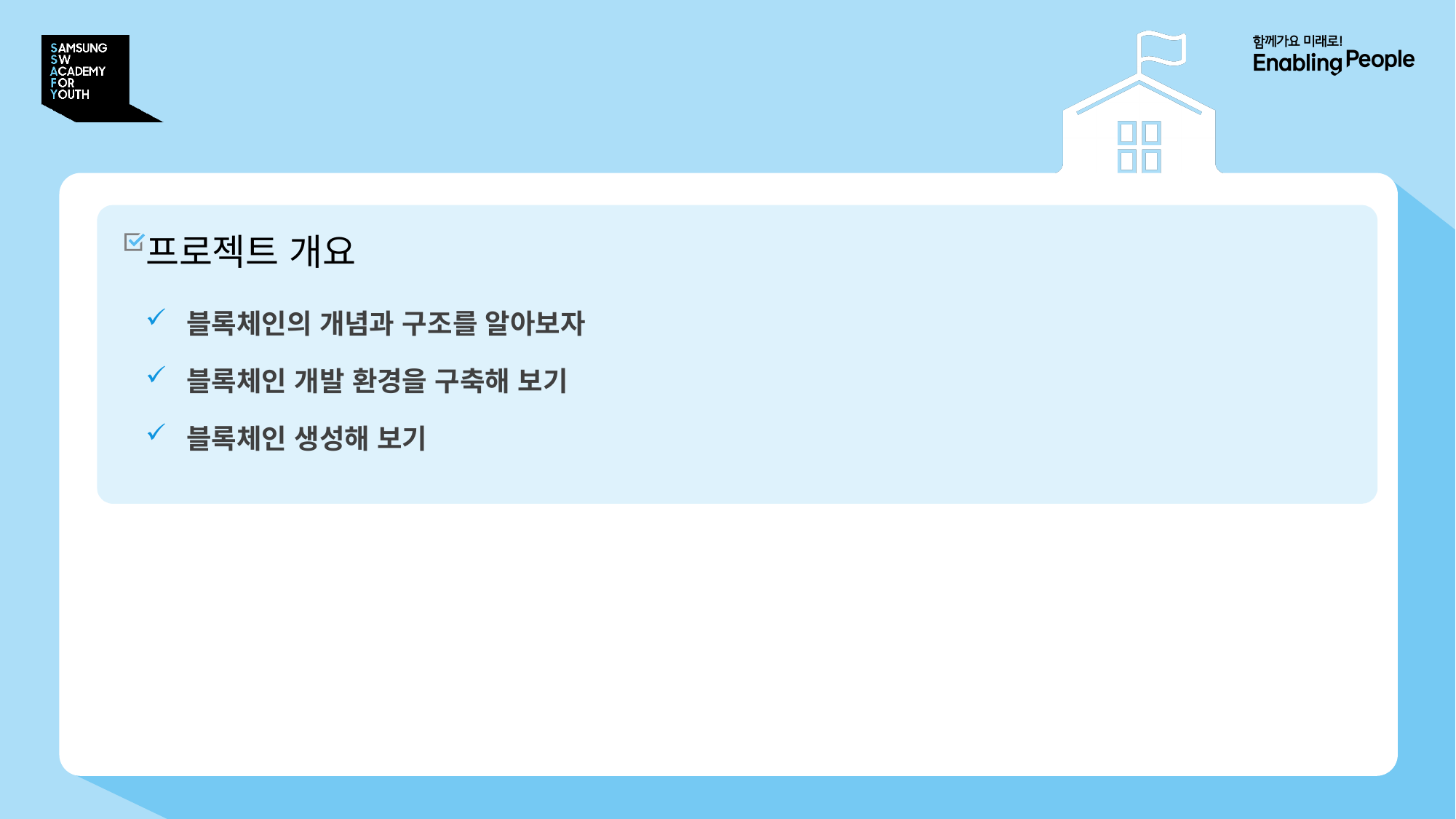

# 1. 프로젝트 개요

프로젝트 개요
블록체인의 개념과 구조를 알아보자
블록체인 개발 환경을 구축해 보기
블록체인 생성해 보기